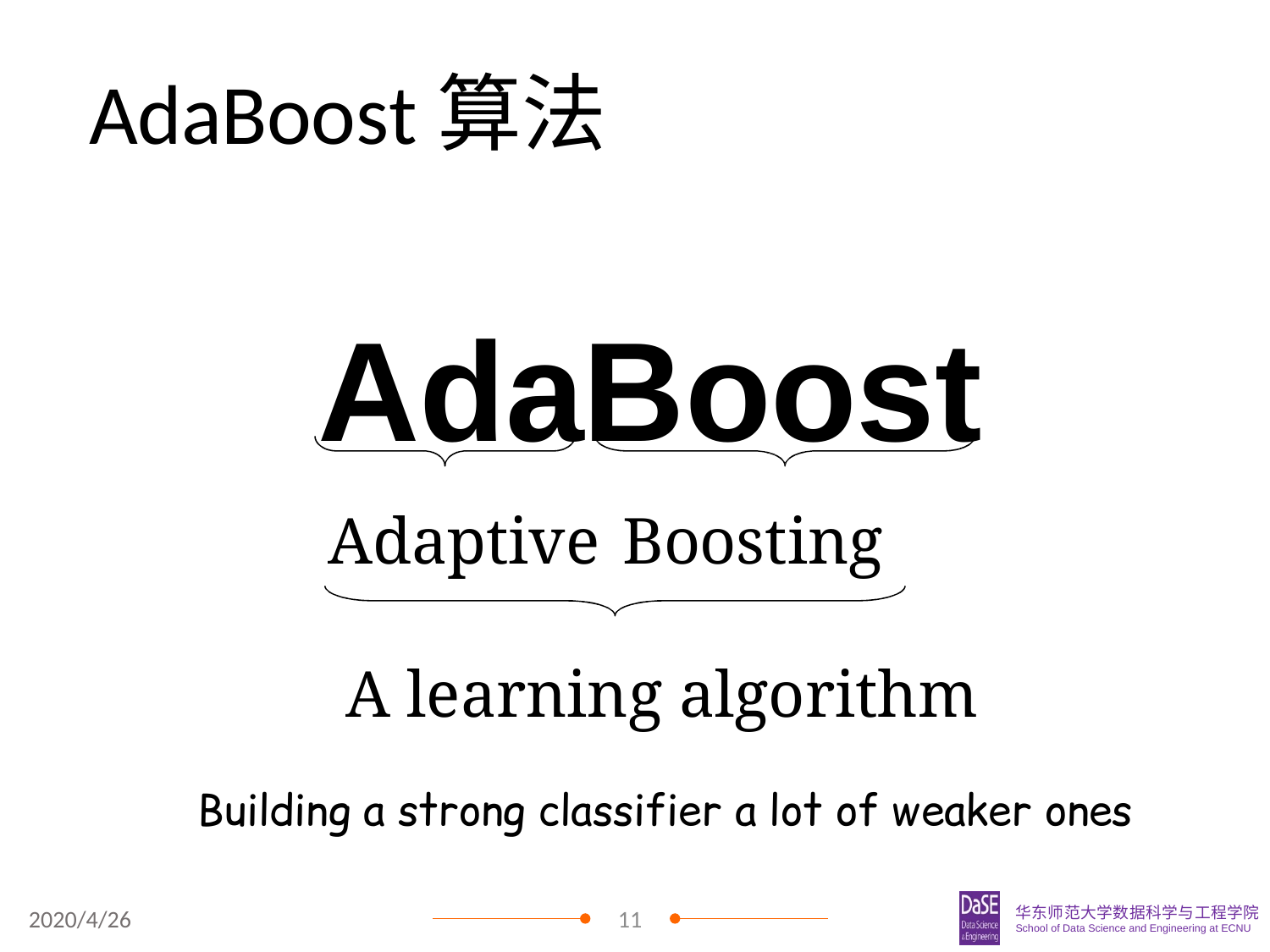

# AdaBoost算法
AdaBoost
Adaptive	Boosting

A learning algorithm

Building a strong classifier a lot of weaker ones